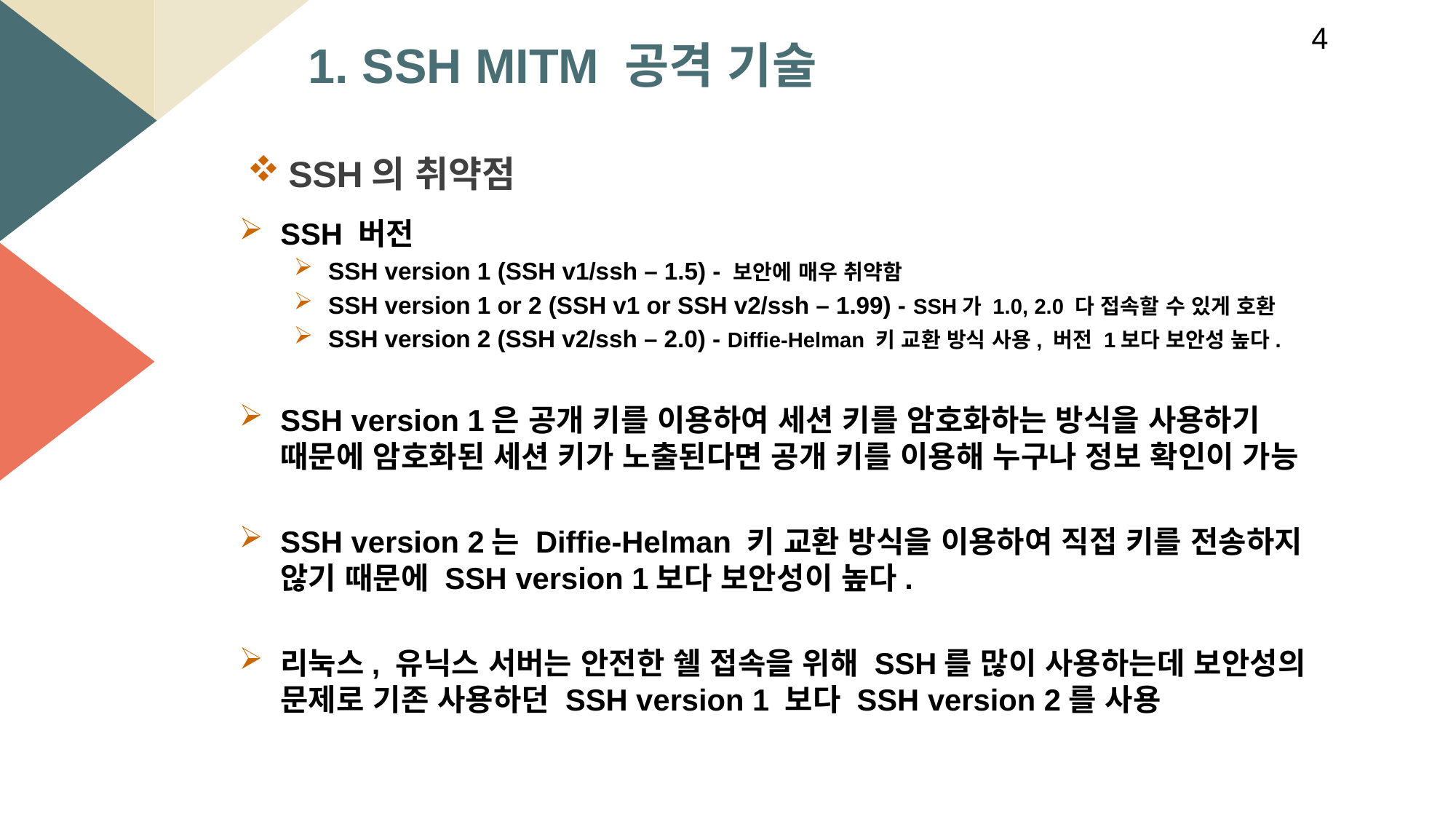

4
1. SSH MITM 공격 기술

SSH의 취약점
SSH 버전
SSH version 1 (SSH v1/ssh – 1.5) - 보안에 매우 취약함
SSH version 1 or 2 (SSH v1 or SSH v2/ssh – 1.99) - SSH가 1.0, 2.0 다 접속할 수 있게 호환
SSH version 2 (SSH v2/ssh – 2.0) - Diffie-Helman 키 교환 방식 사용, 버전 1보다 보안성 높다.

SSH version 1은 공개 키를 이용하여 세션 키를 암호화하는 방식을 사용하기 때문에 암호화된 세션 키가 노출된다면 공개 키를 이용해 누구나 정보 확인이 가능

SSH version 2는 Diffie-Helman 키 교환 방식을 이용하여 직접 키를 전송하지 않기 때문에 SSH version 1보다 보안성이 높다.

리눅스, 유닉스 서버는 안전한 쉘 접속을 위해 SSH를 많이 사용하는데 보안성의 문제로 기존 사용하던 SSH version 1 보다 SSH version 2를 사용